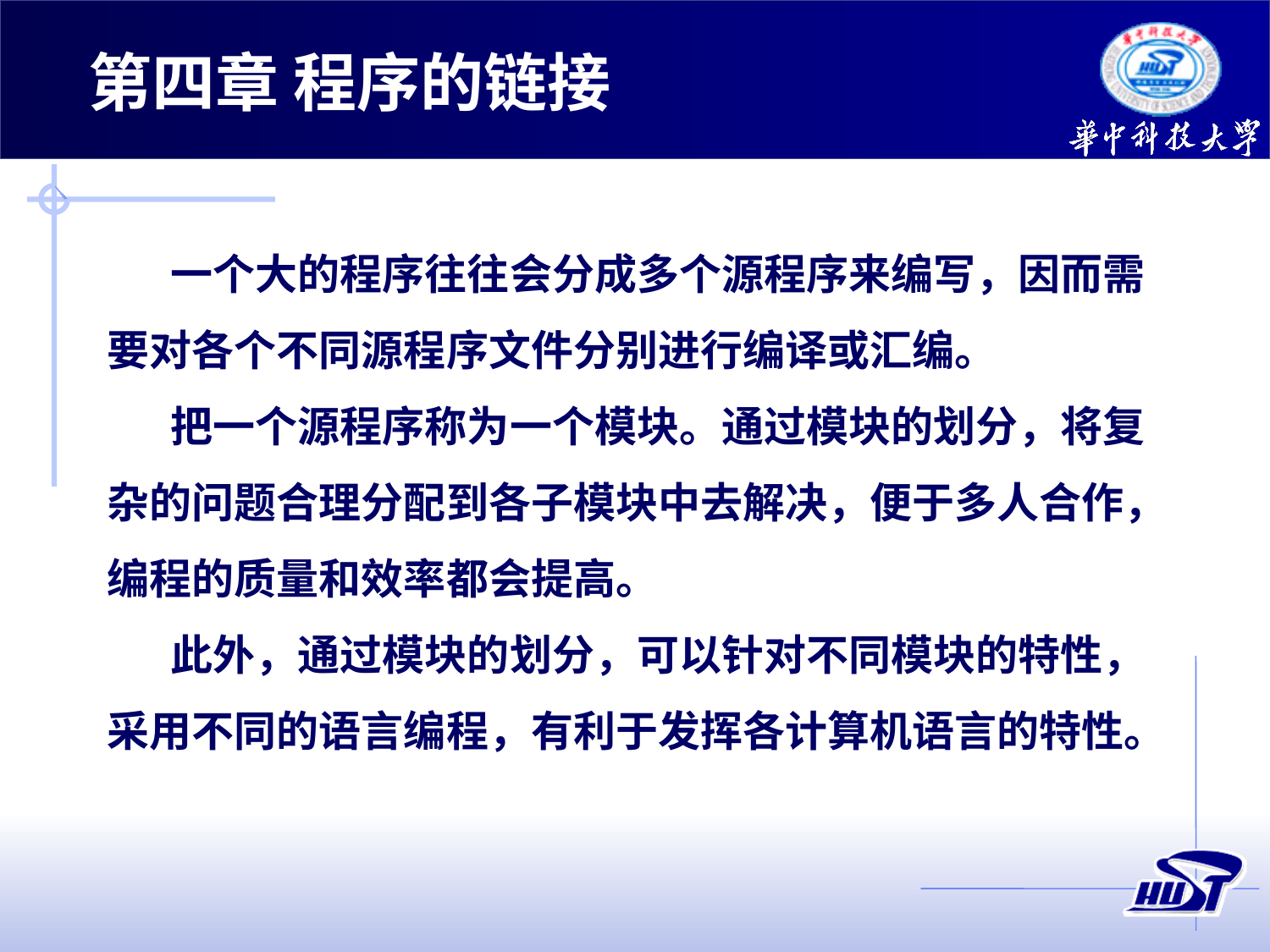

第四章 程序的链接
一个大的程序往往会分成多个源程序来编写，因而需要对各个不同源程序文件分别进行编译或汇编。
把一个源程序称为一个模块。通过模块的划分，将复杂的问题合理分配到各子模块中去解决，便于多人合作，编程的质量和效率都会提高。
此外，通过模块的划分，可以针对不同模块的特性，采用不同的语言编程，有利于发挥各计算机语言的特性。